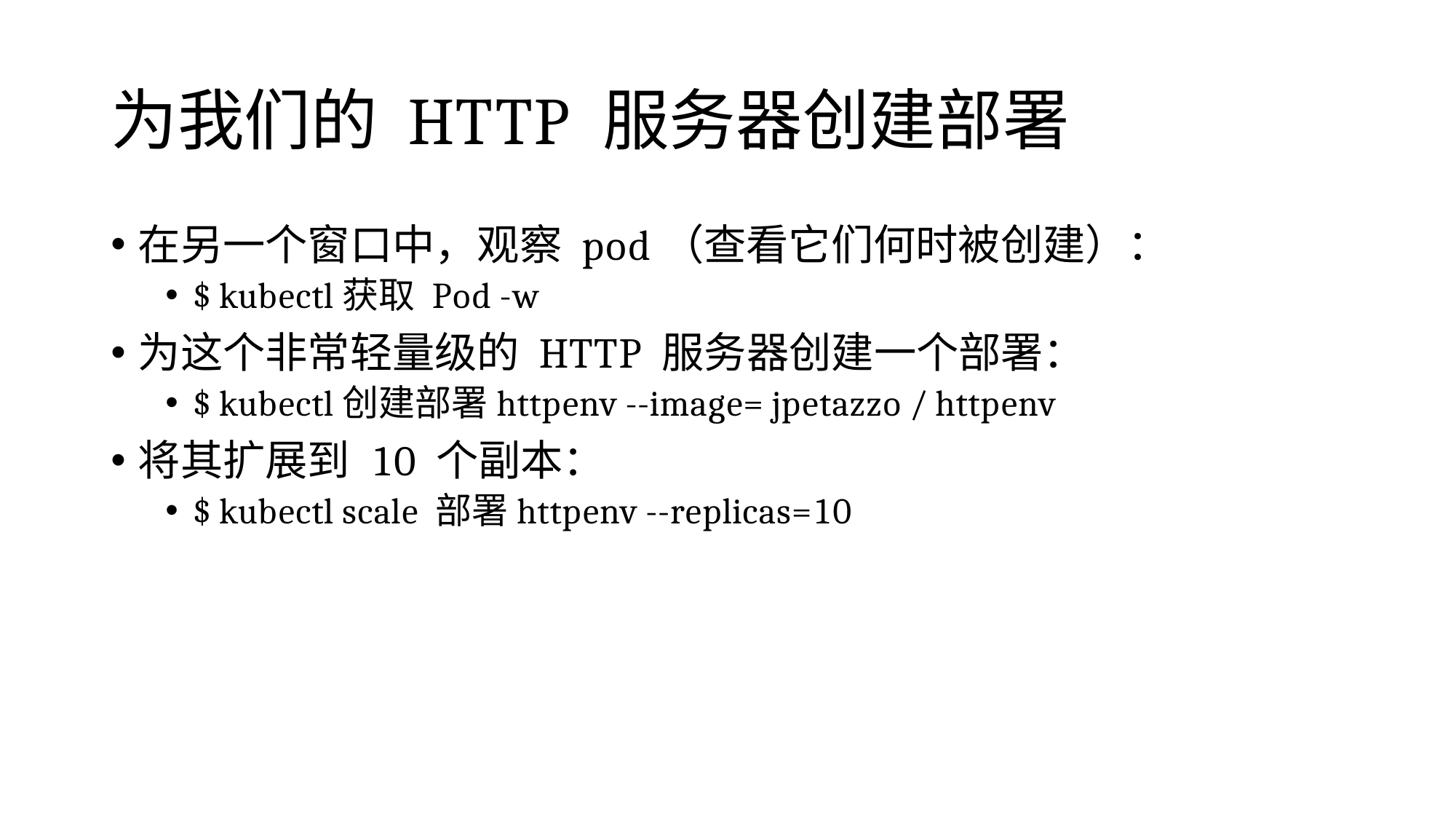

# 为我们的 HTTP 服务器创建部署
在另一个窗口中，观察 pod（查看它们何时被创建）：
$ kubectl获取 Pod -w
为这个非常轻量级的 HTTP 服务器创建一个部署：
$ kubectl创建部署httpenv --image= jpetazzo / httpenv
将其扩展到 10 个副本：
$ kubectl scale 部署httpenv --replicas=10